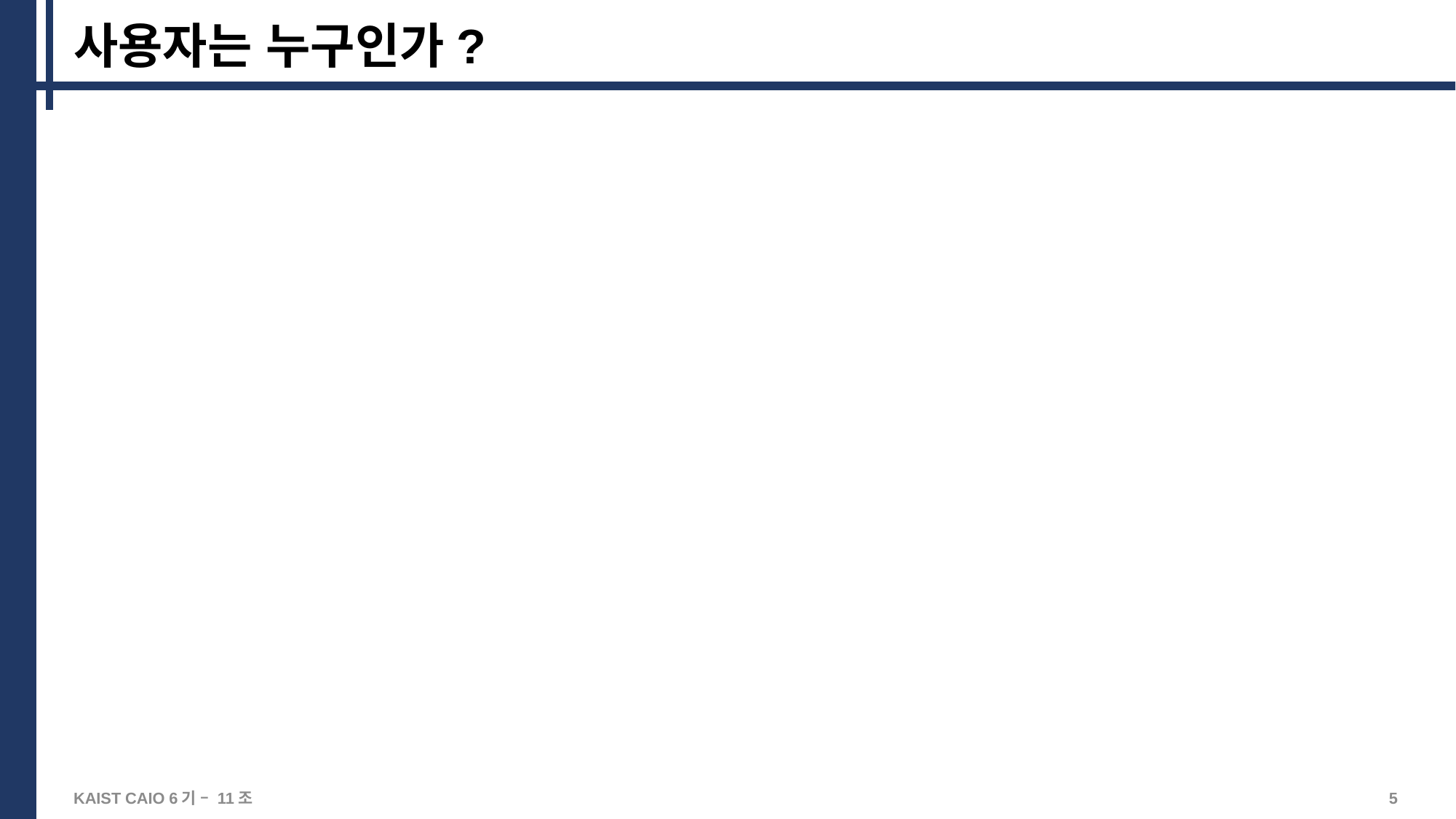

# 사용자는 누구인가?

5
KAIST CAIO 6기 – 11조